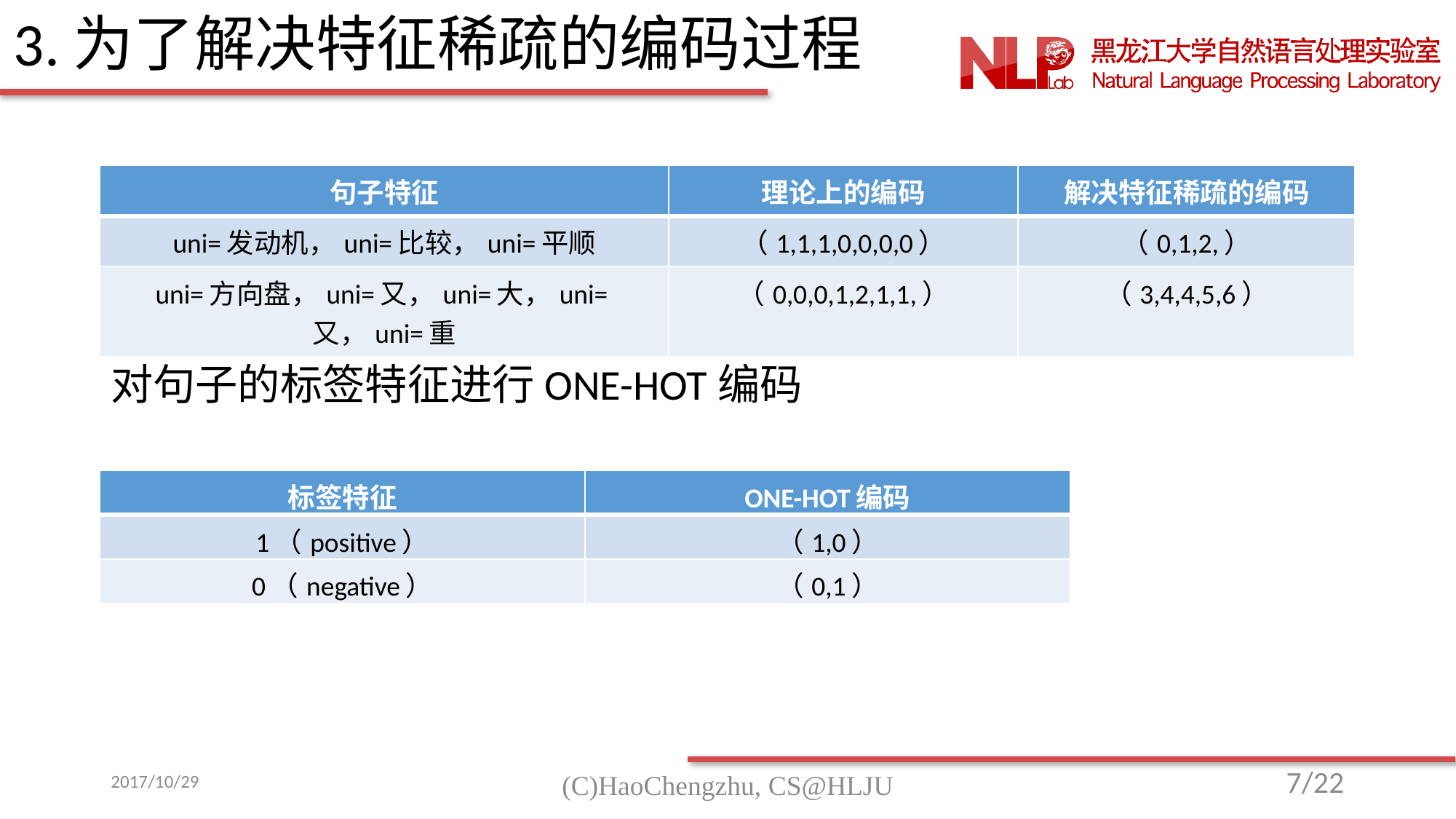

# 3.为了解决特征稀疏的编码过程
| 句子特征 | 理论上的编码 | 解决特征稀疏的编码 |
| --- | --- | --- |
| uni=发动机，uni=比较，uni=平顺 | （1,1,1,0,0,0,0） | （0,1,2,） |
| uni=方向盘，uni=又，uni=大，uni=又，uni=重 | （0,0,0,1,2,1,1,） | （3,4,4,5,6） |
对句子的标签特征进行ONE-HOT编码
| 标签特征 | ONE-HOT编码 |
| --- | --- |
| 1（positive） | （1,0） |
| 0（negative） | （0,1） |
2017/10/29
7/22
(C)HaoChengzhu, CS@HLJU